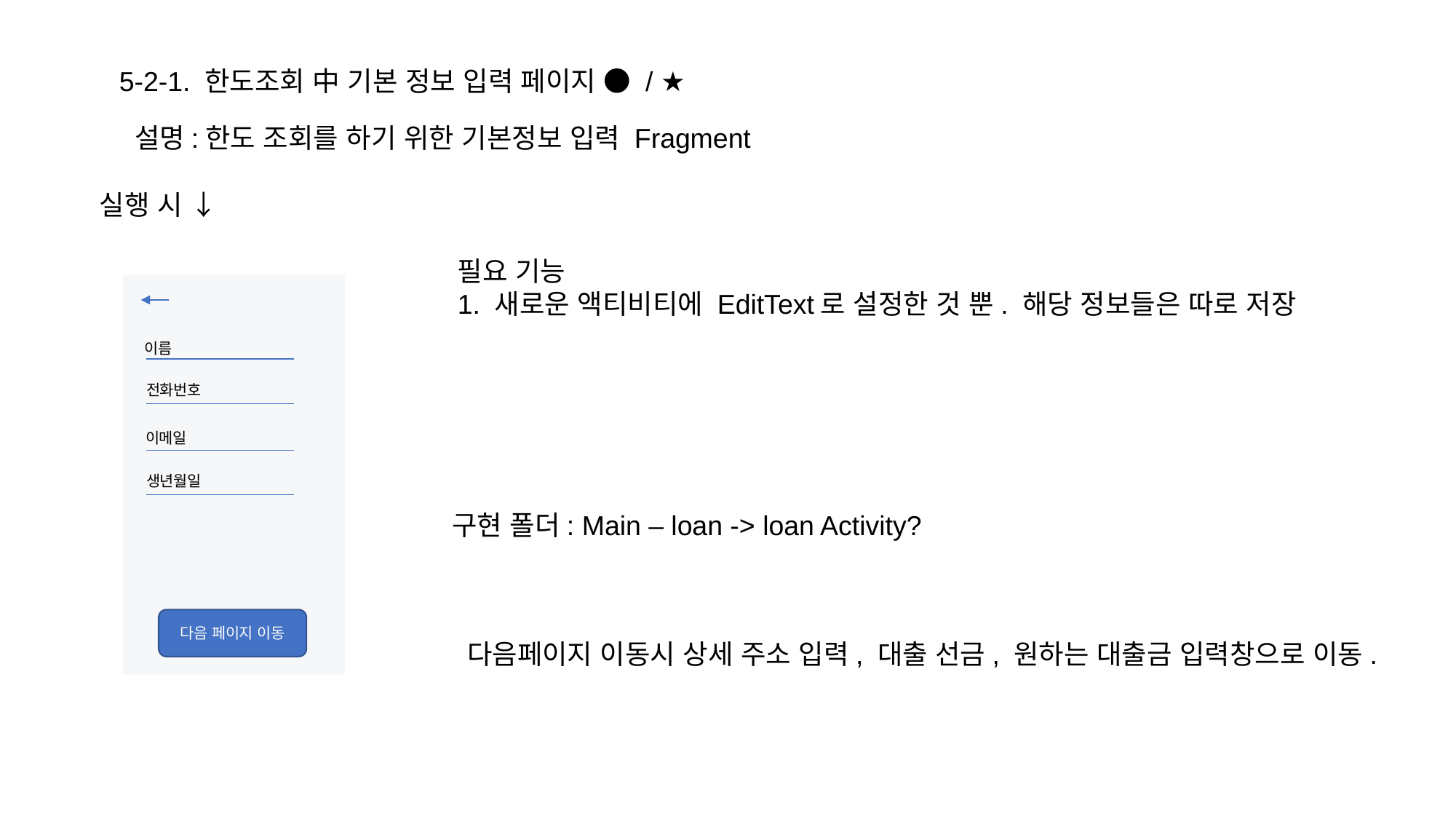

5-2-1. 한도조회 中 기본 정보 입력 페이지 ● / ★
설명:한도 조회를 하기 위한 기본정보 입력 Fragment
실행 시 ↓
필요 기능
1. 새로운 액티비티에 EditText로 설정한 것 뿐. 해당 정보들은 따로 저장

이름
전화번호
이메일
생년월일
구현 폴더: Main – loan -> loan Activity?
다음 페이지 이동
다음페이지 이동시 상세 주소 입력, 대출 선금, 원하는 대출금 입력창으로 이동.